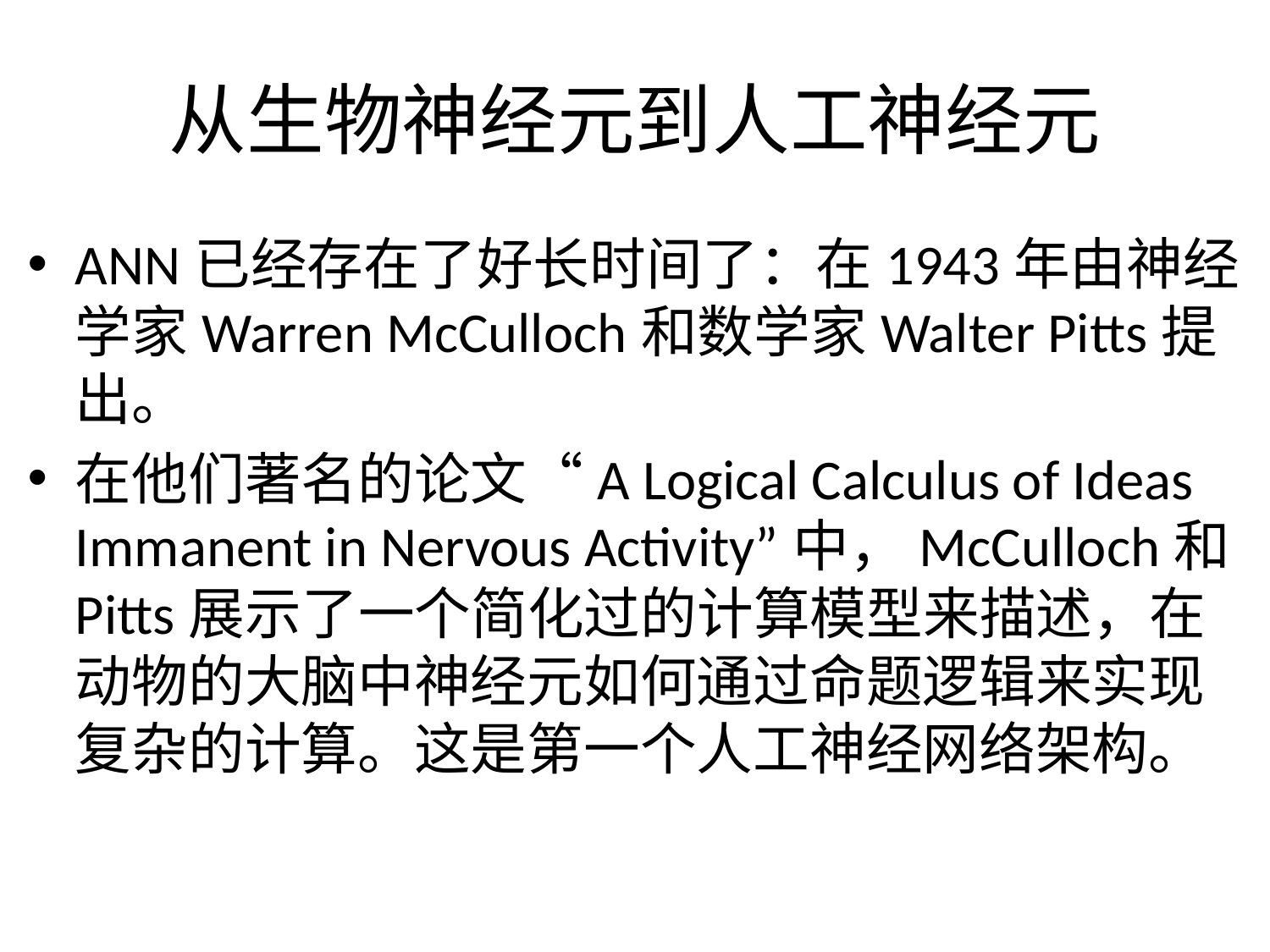

# 从生物神经元到人工神经元
ANN已经存在了好长时间了：在1943年由神经学家Warren McCulloch和数学家Walter Pitts提出。
在他们著名的论文“A Logical Calculus of Ideas Immanent in Nervous Activity”中，McCulloch和Pitts展示了一个简化过的计算模型来描述，在动物的大脑中神经元如何通过命题逻辑来实现复杂的计算。这是第一个人工神经网络架构。